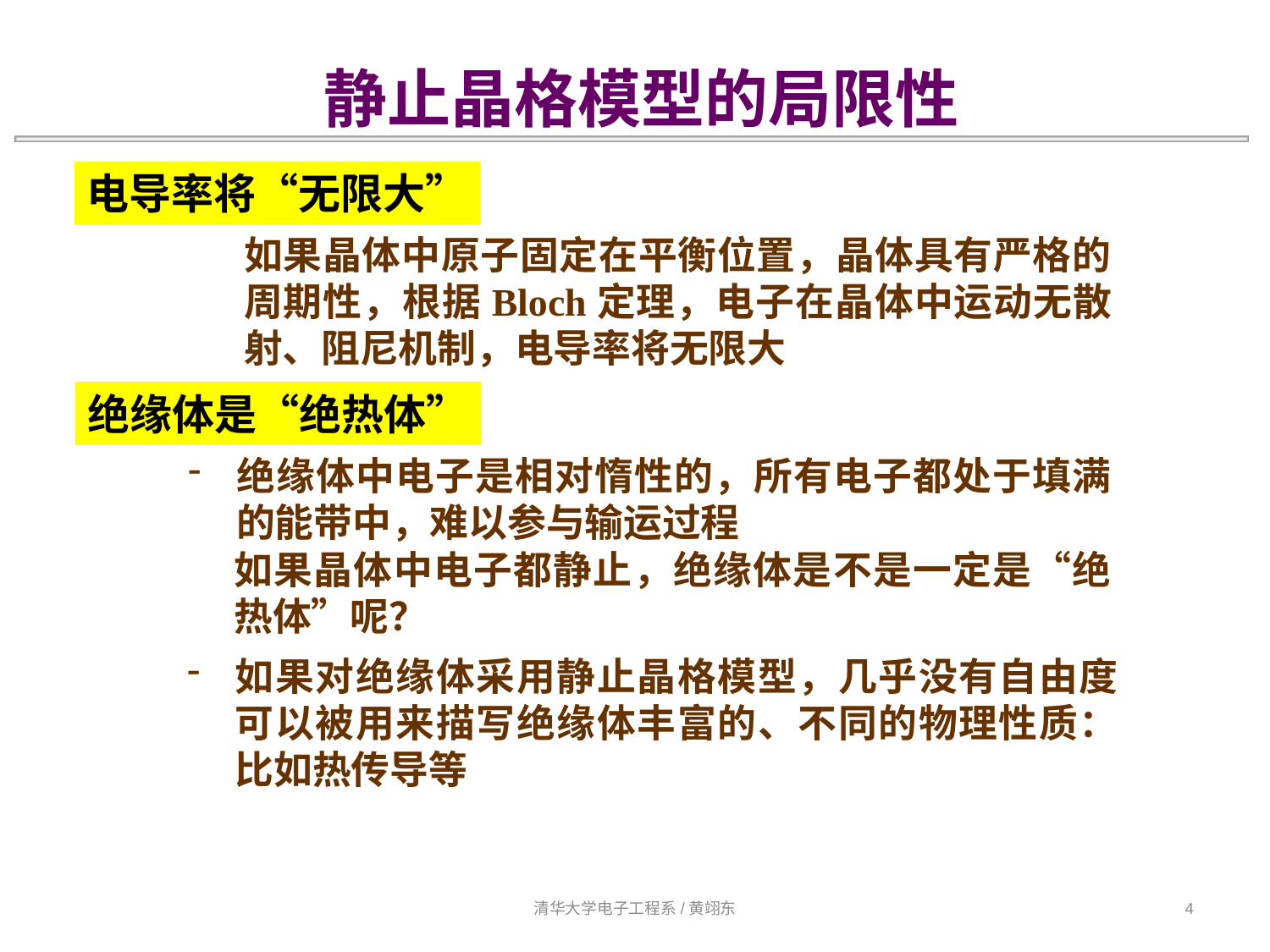

静止晶格模型的局限性

电导率将“无限大”
如果晶体中原子固定在平衡位置，晶体具有严格的周期性，根据Bloch定理，电子在晶体中运动无散射、阻尼机制，电导率将无限大
绝缘体是“绝热体”
绝缘体中电子是相对惰性的，所有电子都处于填满的能带中，难以参与输运过程
如果晶体中电子都静止，绝缘体是不是一定是“绝热体”呢？
如果对绝缘体采用静止晶格模型，几乎没有自由度可以被用来描写绝缘体丰富的、不同的物理性质：比如热传导等
清华大学电子工程系/黄翊东
4